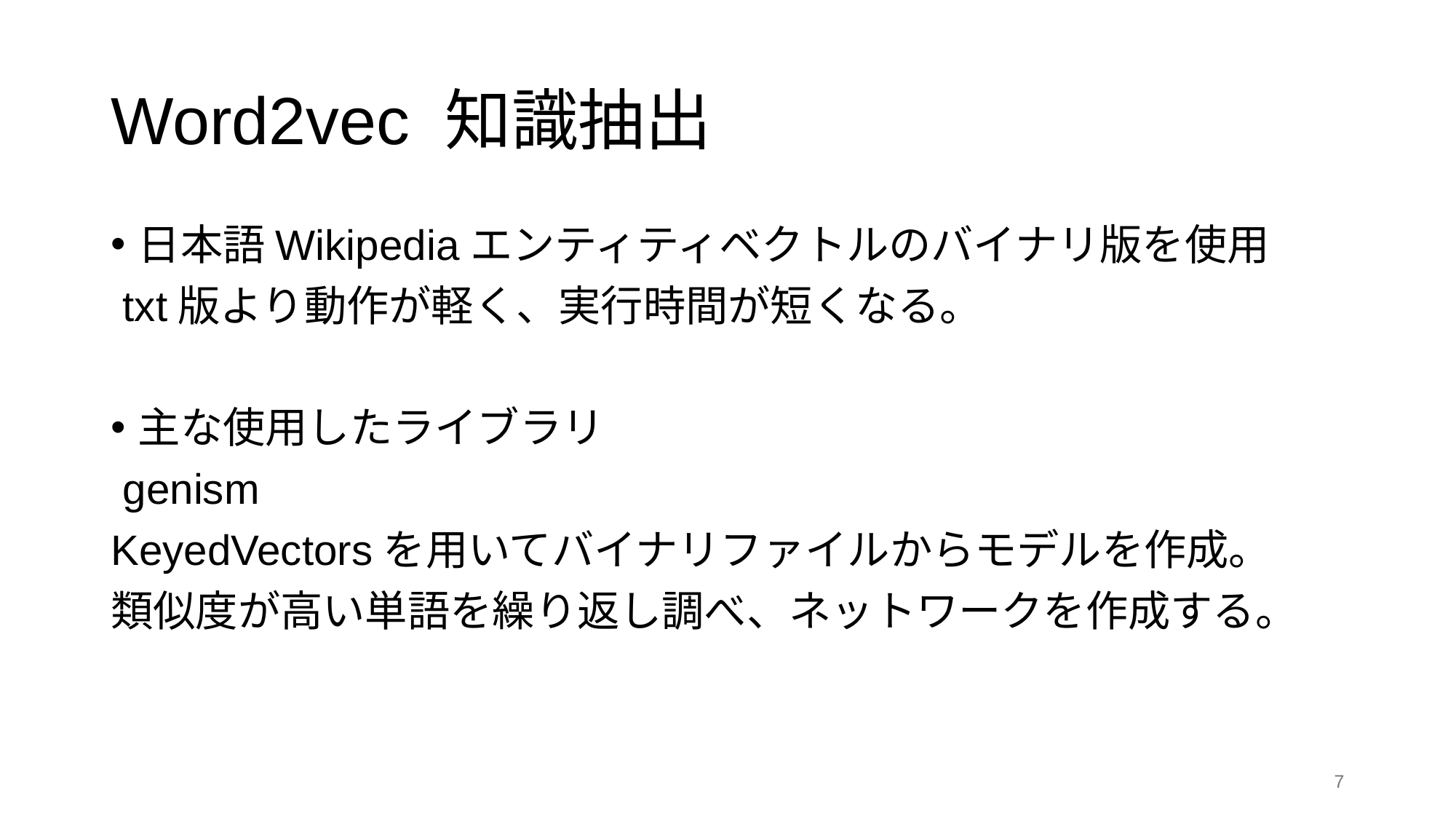

# Word2vec 知識抽出
日本語Wikipediaエンティティベクトルのバイナリ版を使用
 txt版より動作が軽く、実行時間が短くなる。

主な使用したライブラリ
 genism
KeyedVectorsを用いてバイナリファイルからモデルを作成。
類似度が高い単語を繰り返し調べ、ネットワークを作成する。
7